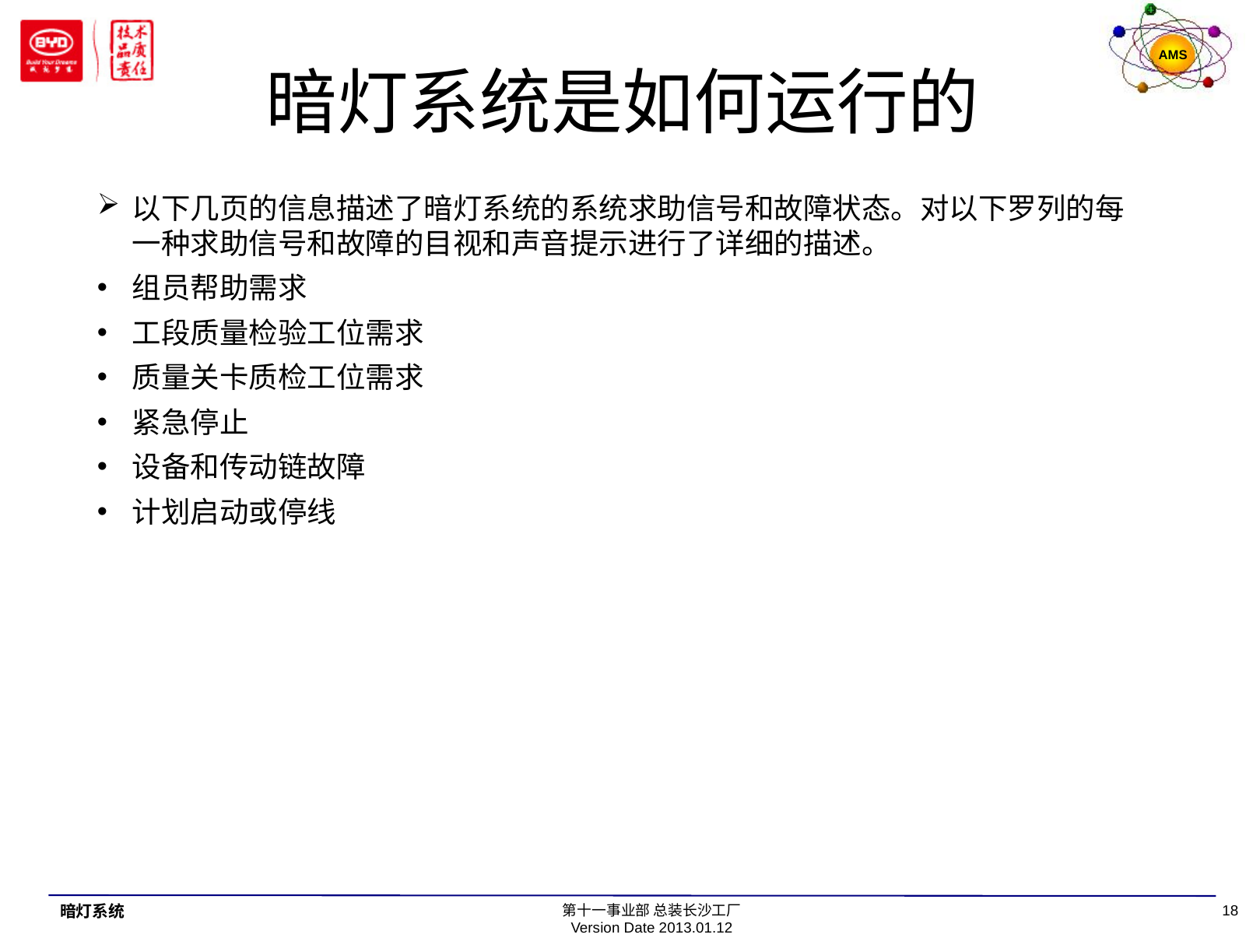

# 暗灯系统是如何运行的
以下几页的信息描述了暗灯系统的系统求助信号和故障状态。对以下罗列的每一种求助信号和故障的目视和声音提示进行了详细的描述。
组员帮助需求
工段质量检验工位需求
质量关卡质检工位需求
紧急停止
设备和传动链故障
计划启动或停线